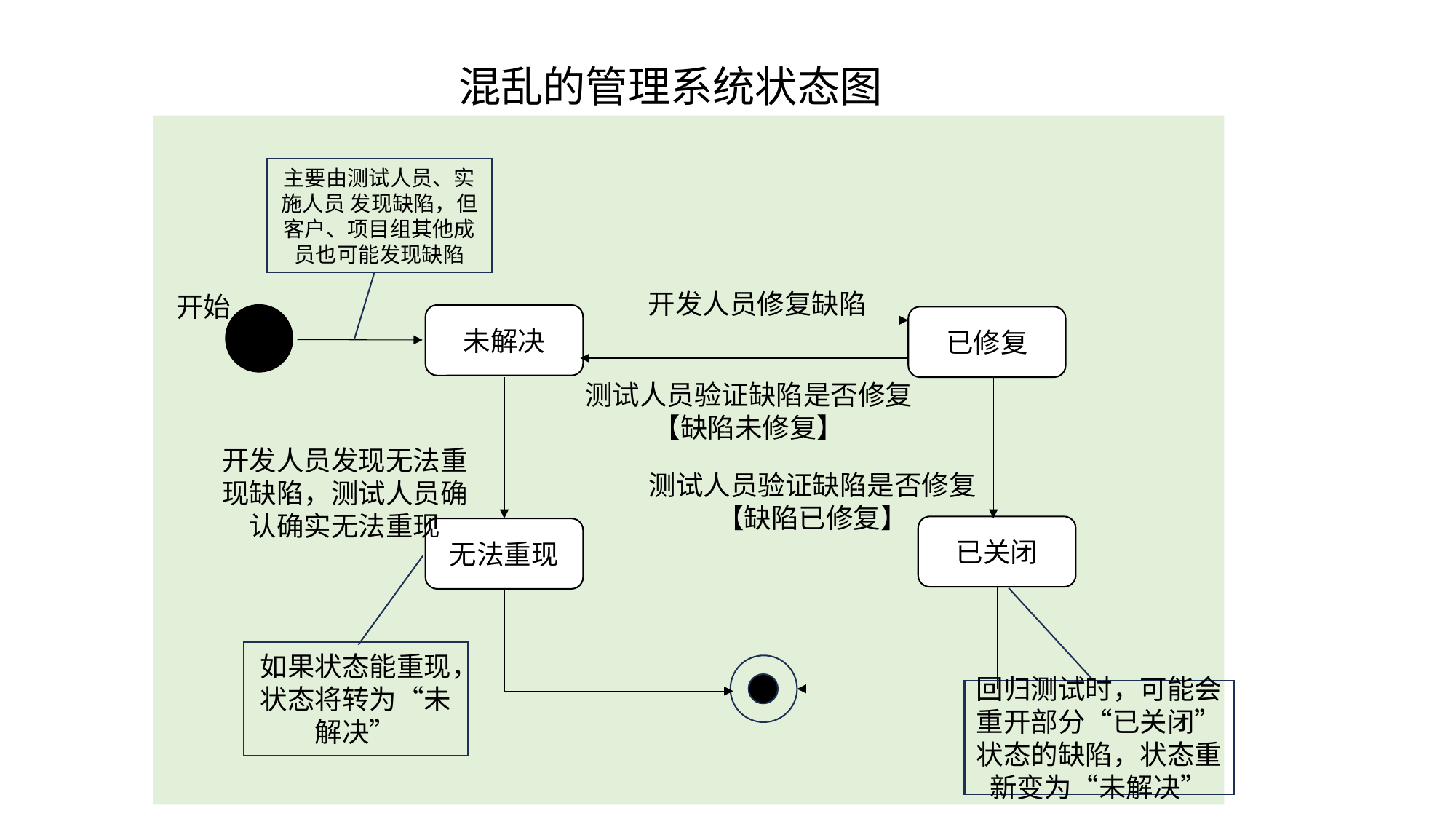

# 混乱的管理系统状态图

主要由测试人员、实施人员 发现缺陷，但客户、项目组其他成员也可能发现缺陷
开发人员修复缺陷
开始

未解决
已修复
测试人员验证缺陷是否修复【缺陷未修复】
开发人员发现无法重现缺陷，测试人员确认确实无法重现
测试人员验证缺陷是否修复
【缺陷已修复】
已关闭
无法重现
如果状态能重现，状态将转为“未解决”

回归测试时，可能会重开部分“已关闭”状态的缺陷，状态重新变为“未解决”